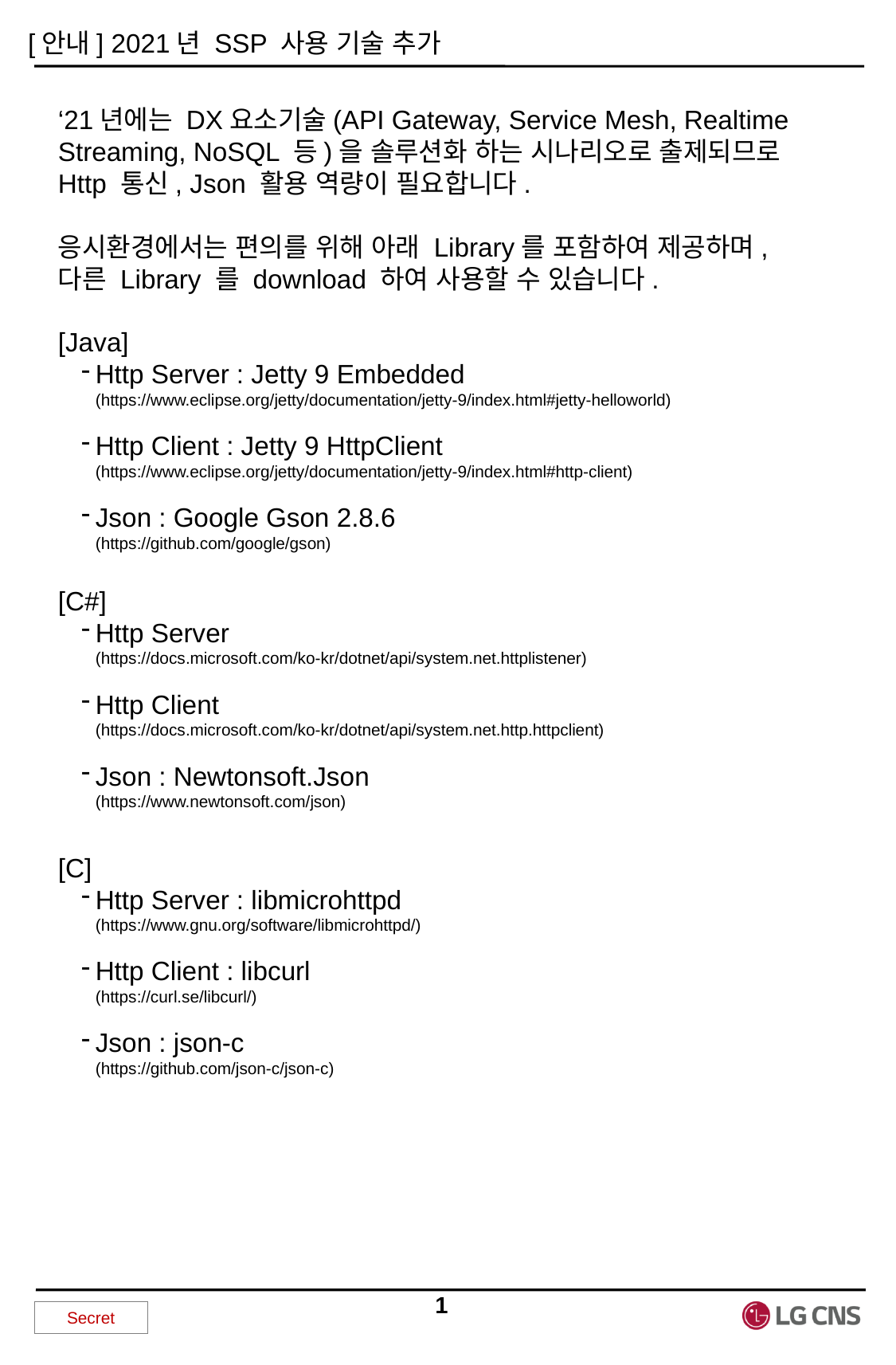

‘21년에는 DX요소기술(API Gateway, Service Mesh, Realtime Streaming, NoSQL 등)을 솔루션화 하는 시나리오로 출제되므로 Http 통신, Json 활용 역량이 필요합니다.

응시환경에서는 편의를 위해 아래 Library를 포함하여 제공하며, 다른 Library 를 download 하여 사용할 수 있습니다.

[Java]
Http Server : Jetty 9 Embedded
(https://www.eclipse.org/jetty/documentation/jetty-9/index.html#jetty-helloworld)
Http Client : Jetty 9 HttpClient
(https://www.eclipse.org/jetty/documentation/jetty-9/index.html#http-client)
Json : Google Gson 2.8.6
(https://github.com/google/gson)

[C#]
Http Server
(https://docs.microsoft.com/ko-kr/dotnet/api/system.net.httplistener)
Http Client
(https://docs.microsoft.com/ko-kr/dotnet/api/system.net.http.httpclient)
Json : Newtonsoft.Json
(https://www.newtonsoft.com/json)

[C]
Http Server : libmicrohttpd
(https://www.gnu.org/software/libmicrohttpd/)
Http Client : libcurl
(https://curl.se/libcurl/)
Json : json-c
(https://github.com/json-c/json-c)